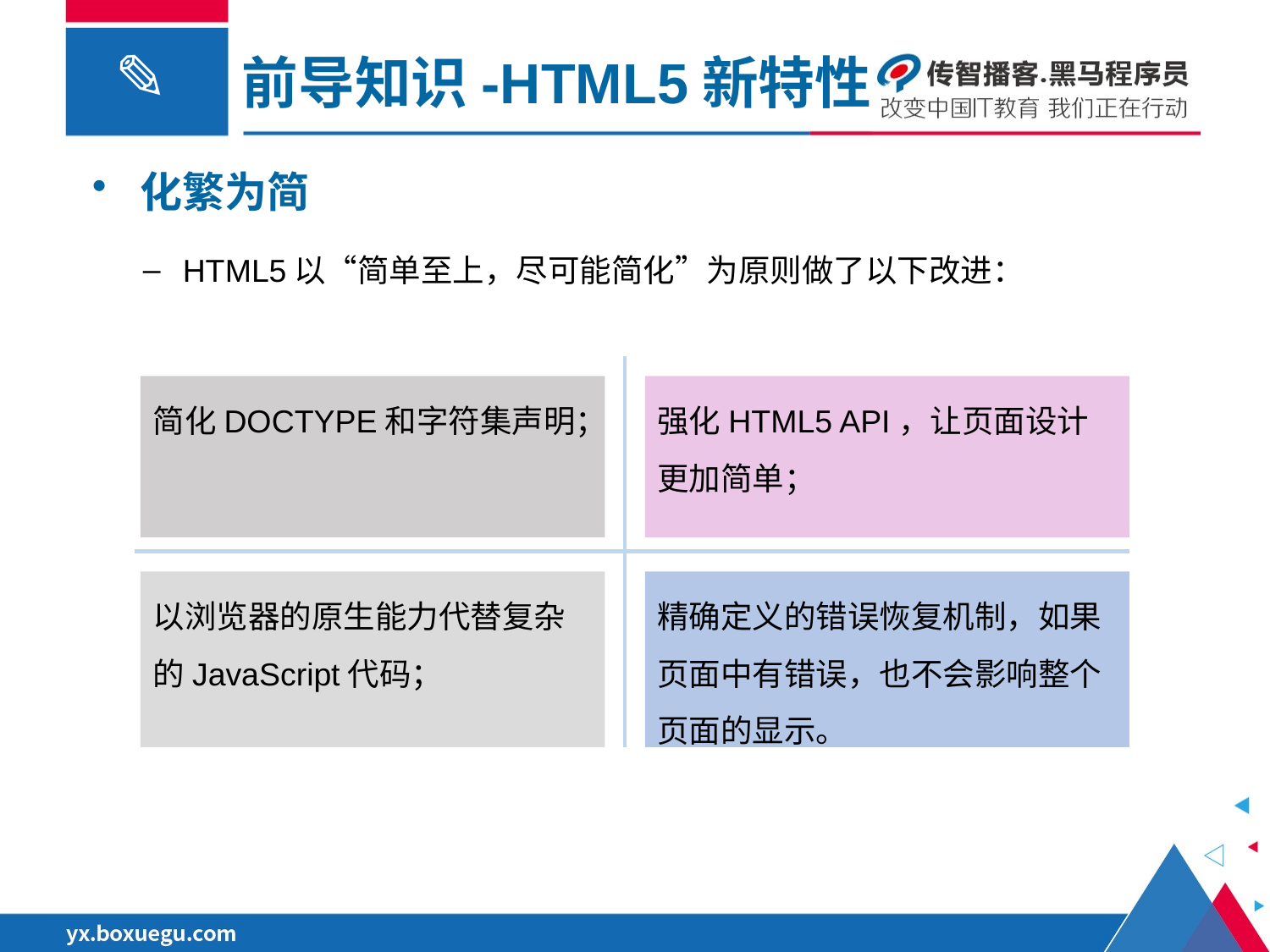

前导知识-HTML5新特性
化繁为简
HTML5以“简单至上，尽可能简化”为原则做了以下改进：
简化DOCTYPE和字符集声明；
强化HTML5 API，让页面设计更加简单；

以浏览器的原生能力代替复杂的JavaScript代码；

精确定义的错误恢复机制，如果页面中有错误，也不会影响整个页面的显示。